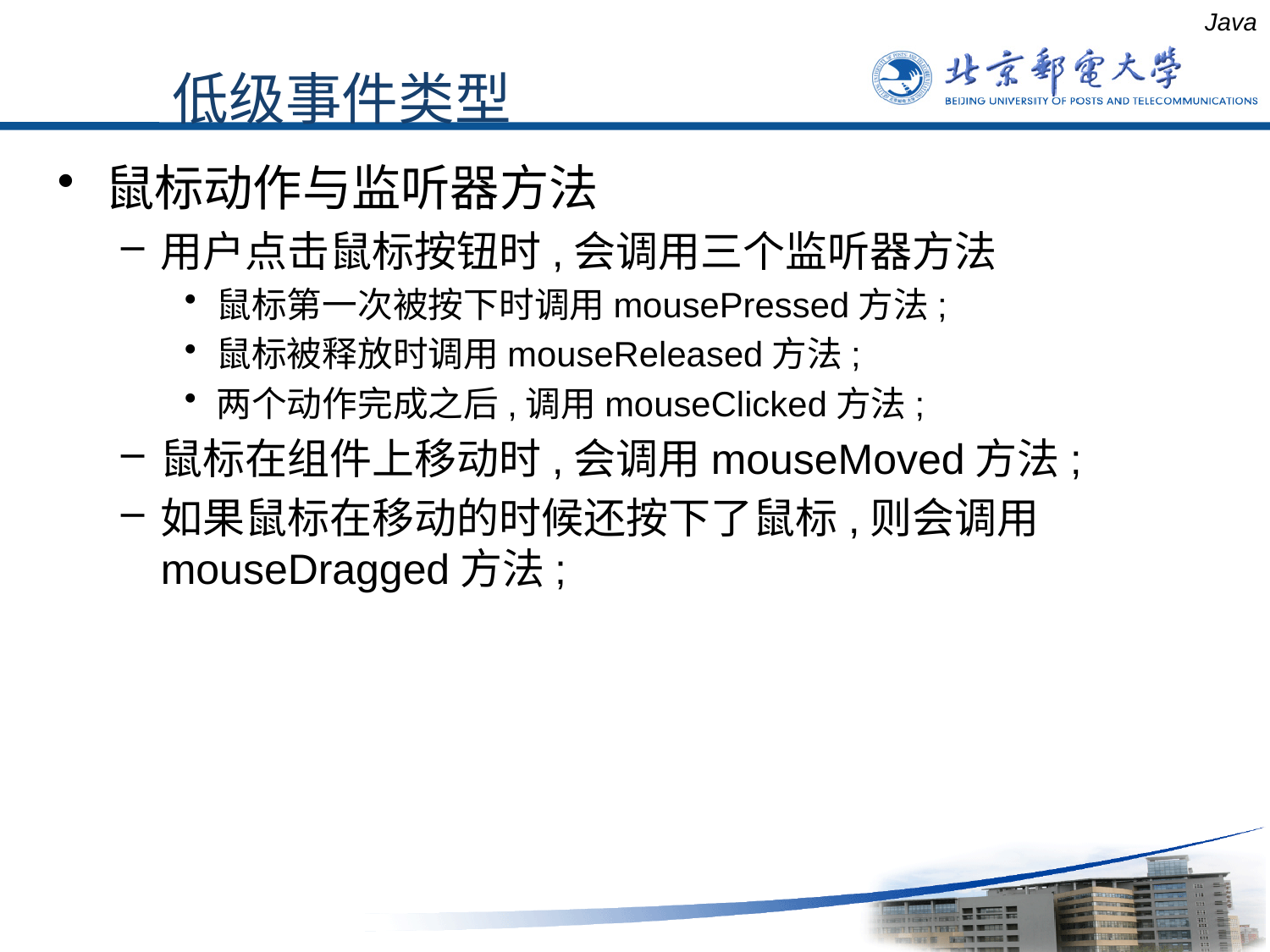

鼠标动作与监听器方法
用户点击鼠标按钮时,会调用三个监听器方法
鼠标第一次被按下时调用mousePressed方法;
鼠标被释放时调用mouseReleased方法;
两个动作完成之后,调用mouseClicked方法;
鼠标在组件上移动时,会调用mouseMoved方法;
如果鼠标在移动的时候还按下了鼠标,则会调用mouseDragged方法;

Java
低级事件类型